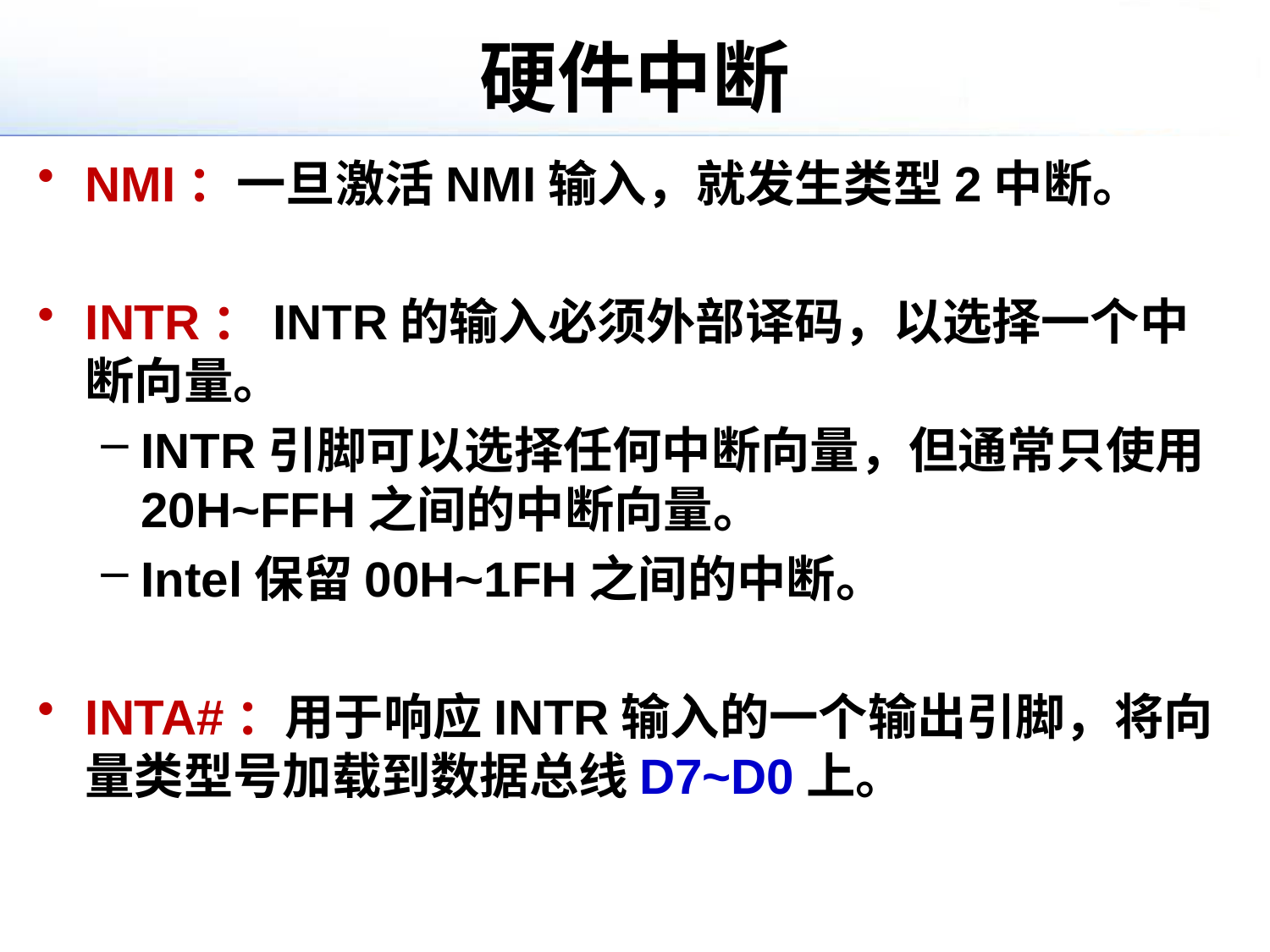

# 硬件中断
NMI：一旦激活NMI输入，就发生类型2中断。

INTR：INTR的输入必须外部译码，以选择一个中断向量。
INTR引脚可以选择任何中断向量，但通常只使用20H~FFH之间的中断向量。
Intel保留00H~1FH之间的中断。

INTA#：用于响应INTR输入的一个输出引脚，将向量类型号加载到数据总线D7~D0上。